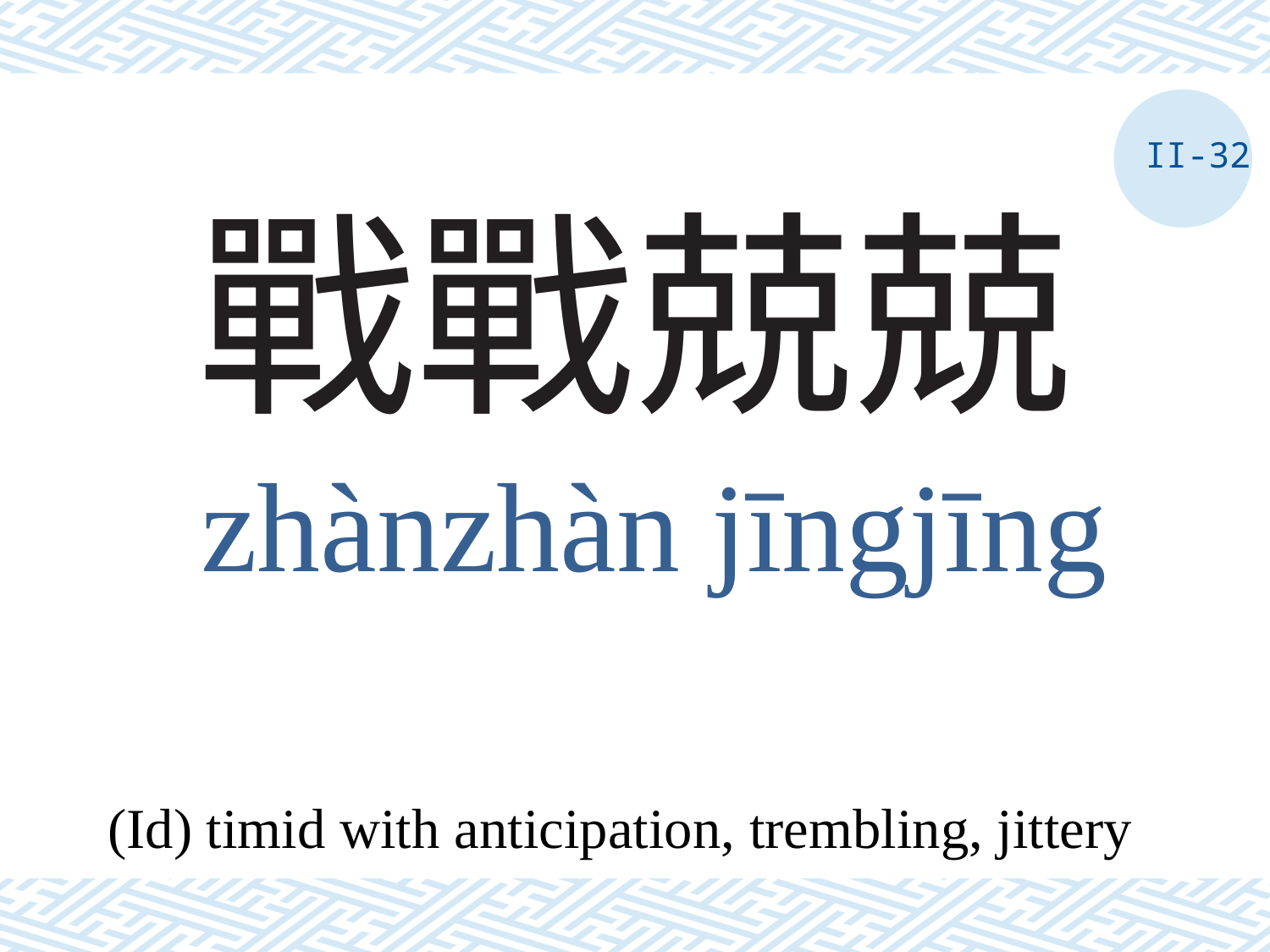

II-32

# 戰戰兢兢
zhànzhàn jīngjīng
(Id) timid with anticipation, trembling, jittery